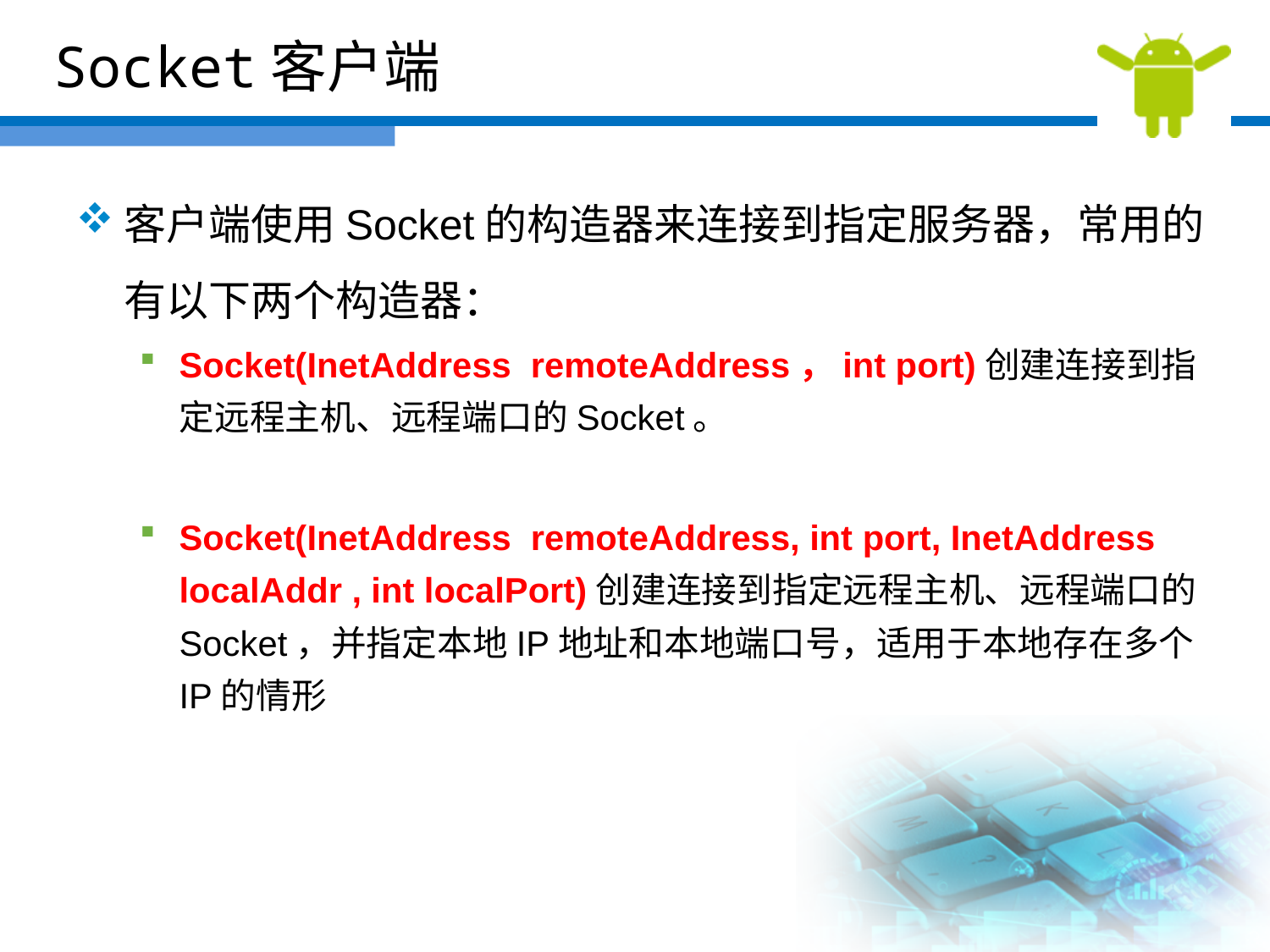

Socket客户端
客户端使用Socket的构造器来连接到指定服务器，常用的有以下两个构造器：
Socket(InetAddress  remoteAddress，int port)创建连接到指定远程主机、远程端口的Socket。

Socket(InetAddress  remoteAddress, int port, InetAddress localAddr , int localPort)创建连接到指定远程主机、远程端口的Socket，并指定本地IP地址和本地端口号，适用于本地存在多个IP的情形